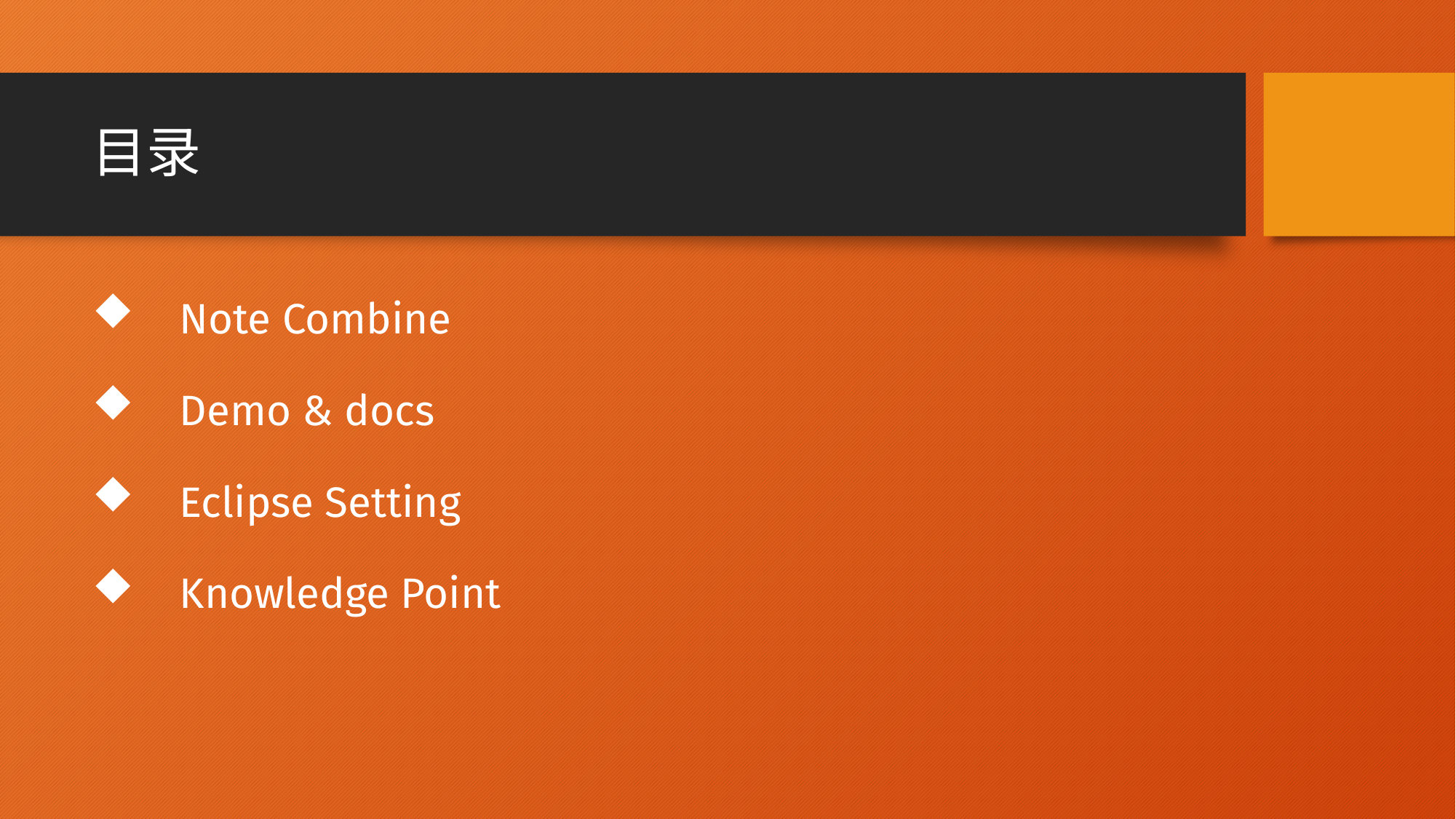

# 目录
    Note Combine
    Demo & docs
    Eclipse Setting
    Knowledge Point